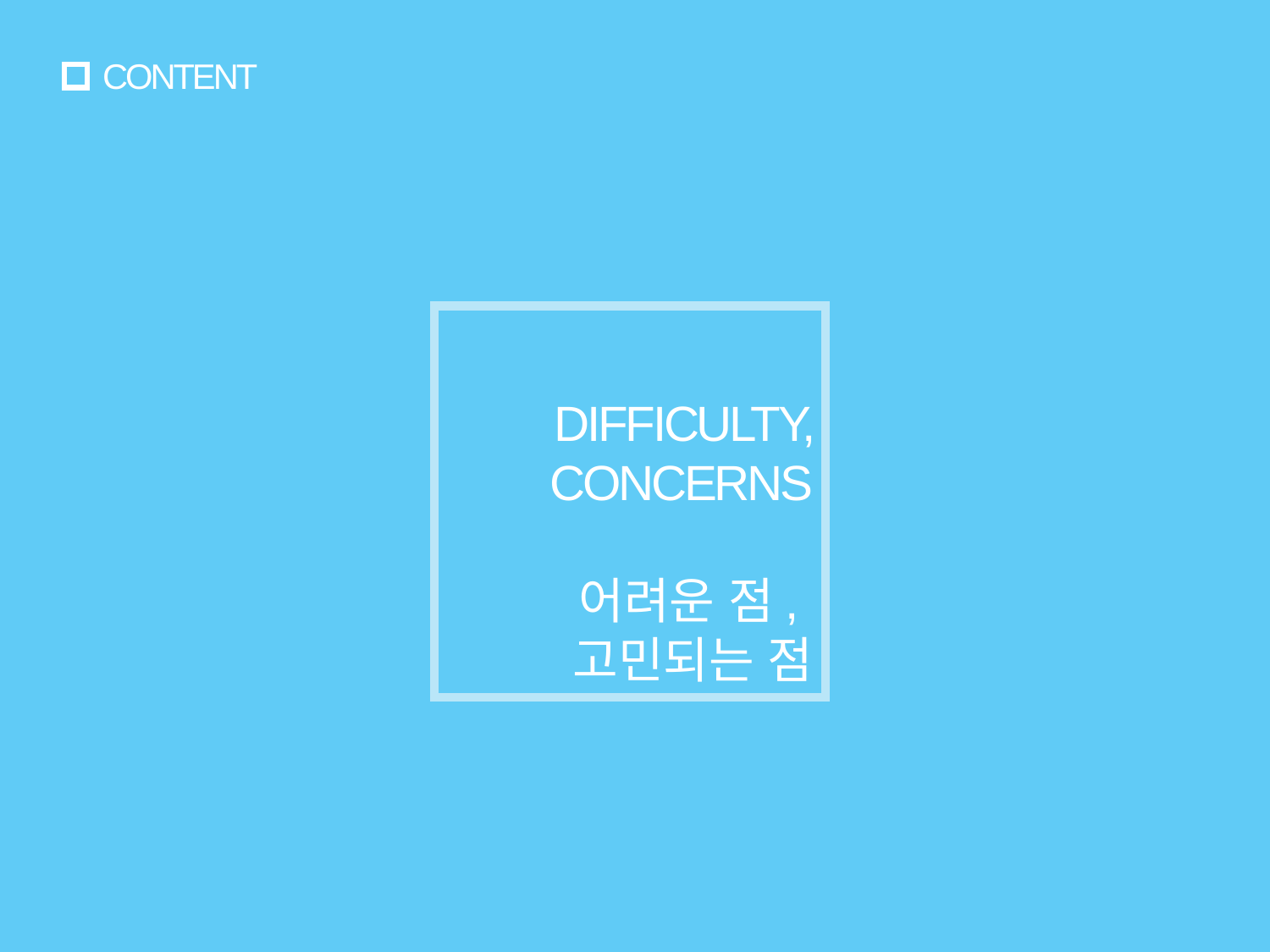

# CONTENT

DIFFICULTY, CONCERNS

어려운 점,
고민되는 점